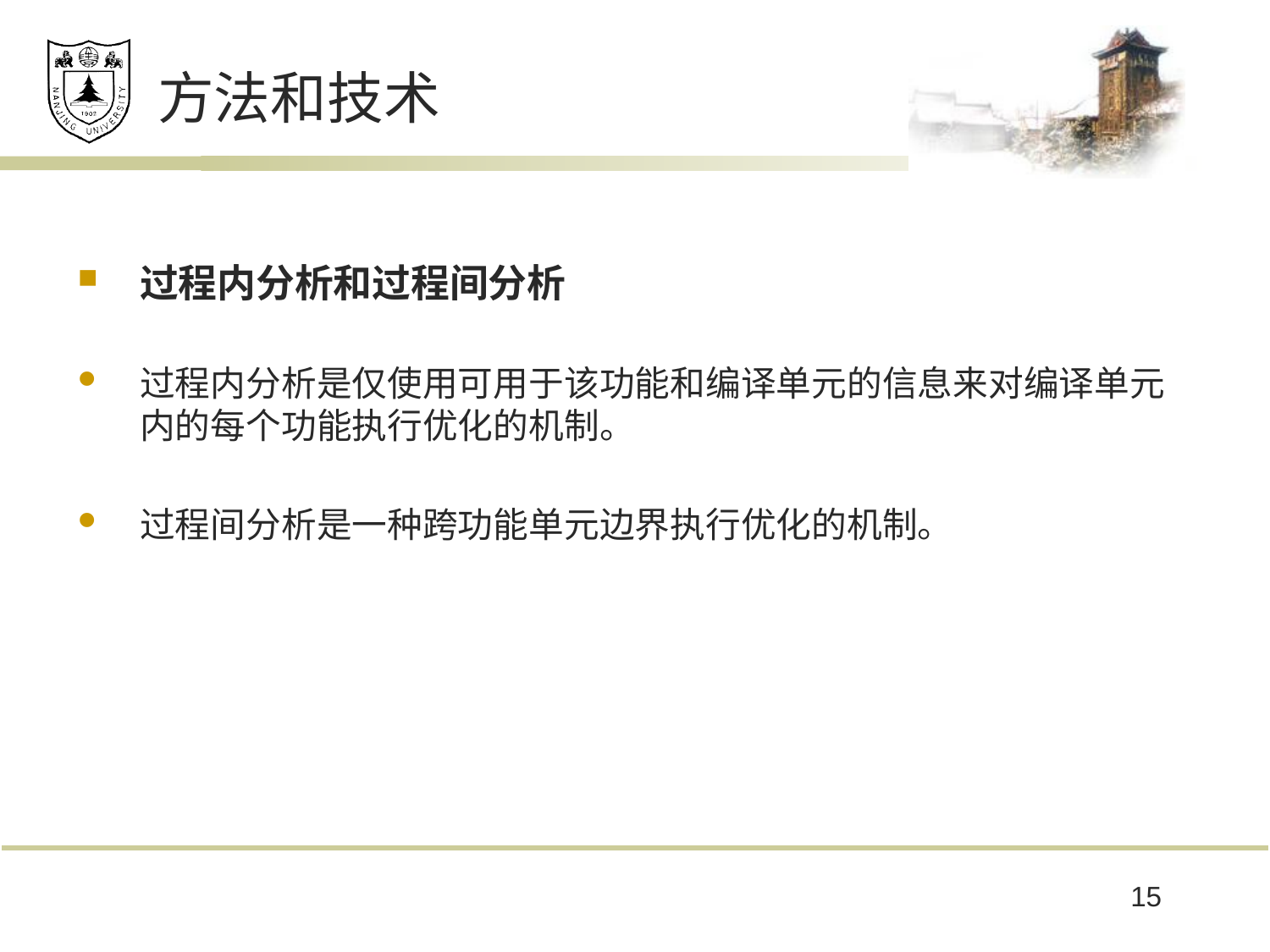

# 方法和技术

过程内分析和过程间分析

过程内分析是仅使用可用于该功能和编译单元的信息来对编译单元内的每个功能执行优化的机制。

过程间分析是一种跨功能单元边界执行优化的机制。

15